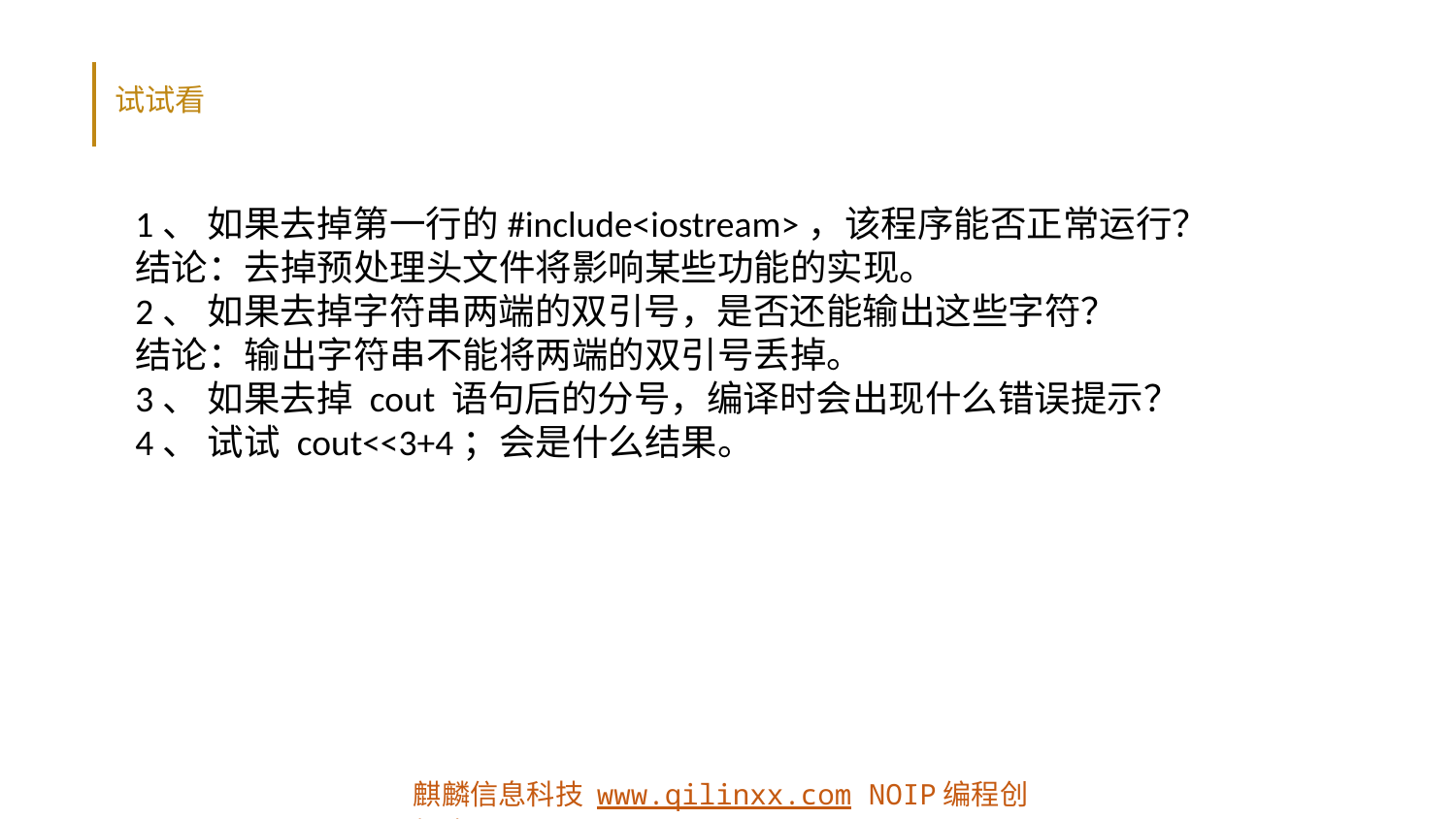

试试看

1、 如果去掉第一行的#include<iostream>，该程序能否正常运行？
结论：去掉预处理头文件将影响某些功能的实现。
2、 如果去掉字符串两端的双引号，是否还能输出这些字符？
结论：输出字符串不能将两端的双引号丢掉。
3、 如果去掉 cout 语句后的分号，编译时会出现什么错误提示？
4、 试试 cout<<3+4；会是什么结果。
麒麟信息科技 www.qilinxx.com NOIP编程创新班